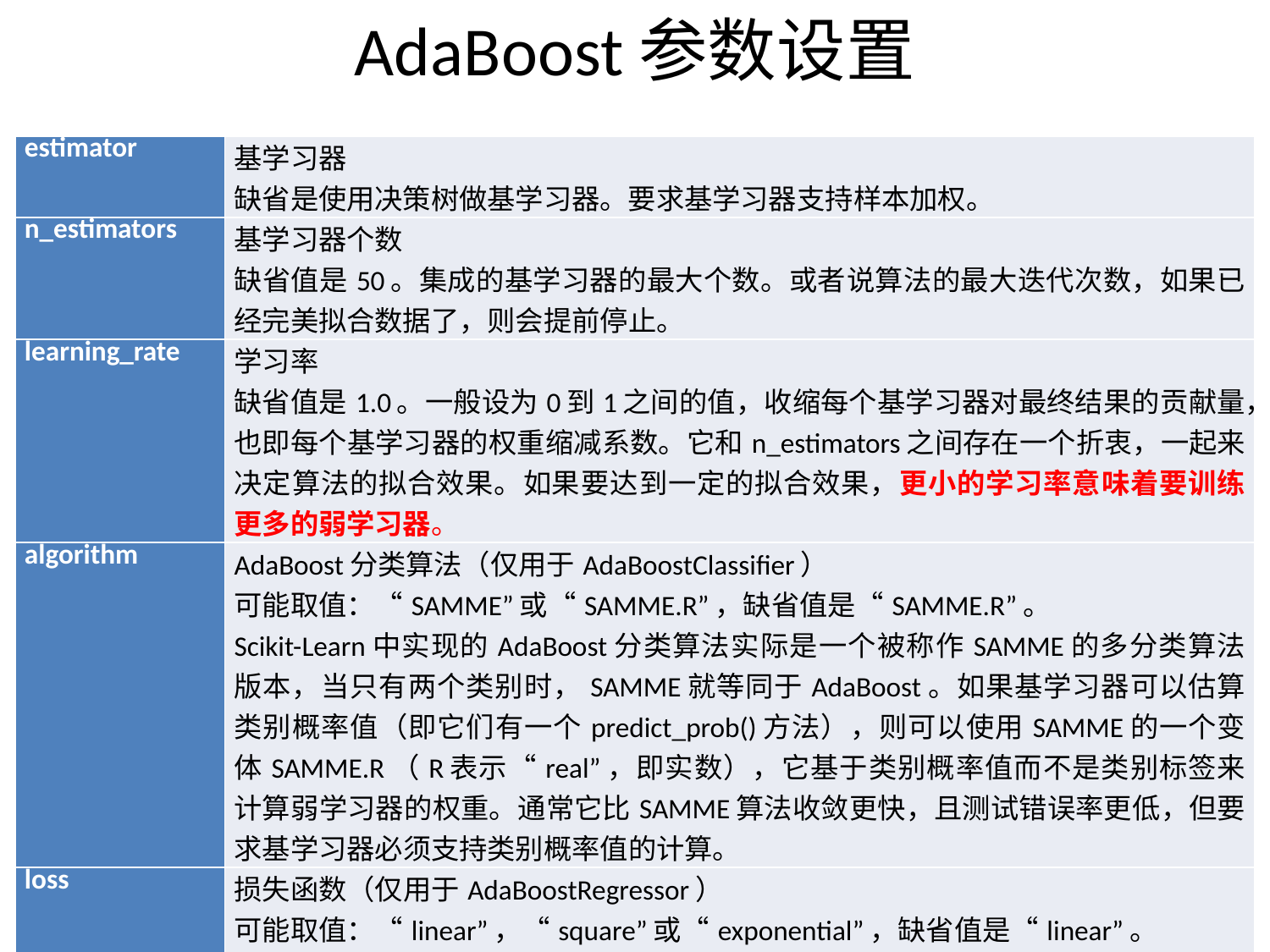

# AdaBoost参数设置
| estimator | 基学习器 缺省是使用决策树做基学习器。要求基学习器支持样本加权。 |
| --- | --- |
| n\_estimators | 基学习器个数 缺省值是50。集成的基学习器的最大个数。或者说算法的最大迭代次数，如果已经完美拟合数据了，则会提前停止。 |
| learning\_rate | 学习率 缺省值是1.0。一般设为0到1之间的值，收缩每个基学习器对最终结果的贡献量，也即每个基学习器的权重缩减系数。它和n\_estimators之间存在一个折衷，一起来决定算法的拟合效果。如果要达到一定的拟合效果，更小的学习率意味着要训练更多的弱学习器。 |
| algorithm | AdaBoost分类算法（仅用于AdaBoostClassifier） 可能取值：“SAMME”或“SAMME.R”，缺省值是“SAMME.R”。 Scikit-Learn中实现的AdaBoost分类算法实际是一个被称作SAMME的多分类算法版本，当只有两个类别时，SAMME就等同于AdaBoost。如果基学习器可以估算类别概率值（即它们有一个predict\_prob()方法），则可以使用SAMME的一个变体SAMME.R（R表示“real”，即实数），它基于类别概率值而不是类别标签来计算弱学习器的权重。通常它比SAMME算法收敛更快，且测试错误率更低，但要求基学习器必须支持类别概率值的计算。 |
| loss | 损失函数（仅用于AdaBoostRegressor） 可能取值：“linear”，“square”或“exponential”，缺省值是“linear”。 每一轮调整样本权重时需要用到的损失函数，用于计算每一轮训练出的弱学习器在训练集中每个样本上的预测值与真实值之间的误差，可以是线性误差，平方误差或指数误差。 |